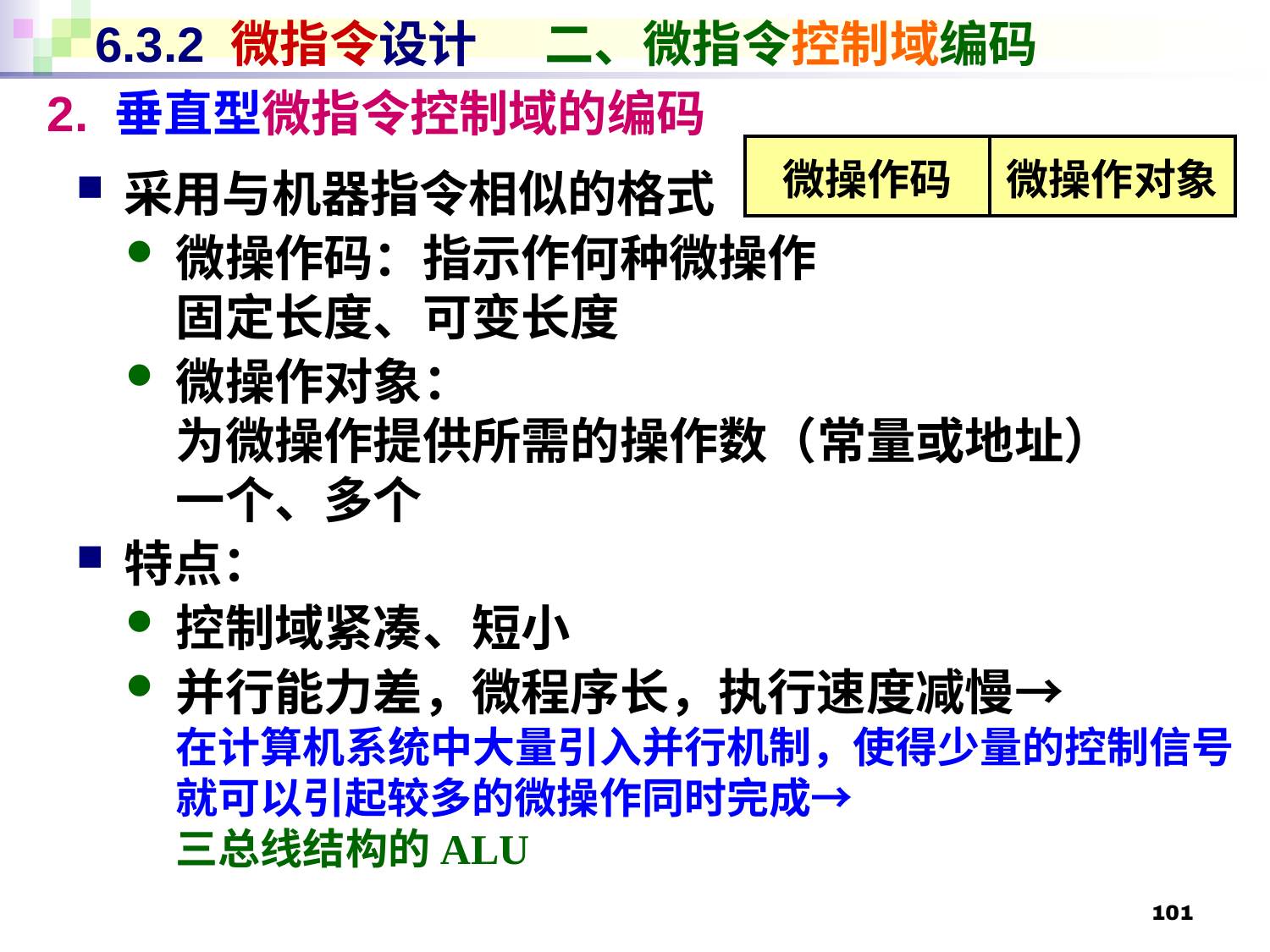

# 6.3.2 微指令设计      二、微指令控制域编码
2. 垂直型微指令控制域的编码
| 微操作码 | 微操作对象 |
| --- | --- |
采用与机器指令相似的格式
微操作码：指示作何种微操作
固定长度、可变长度
微操作对象：
为微操作提供所需的操作数（常量或地址）
一个、多个
特点：
控制域紧凑、短小
并行能力差，微程序长，执行速度减慢→
在计算机系统中大量引入并行机制，使得少量的控制信号就可以引起较多的微操作同时完成→
三总线结构的ALU
101